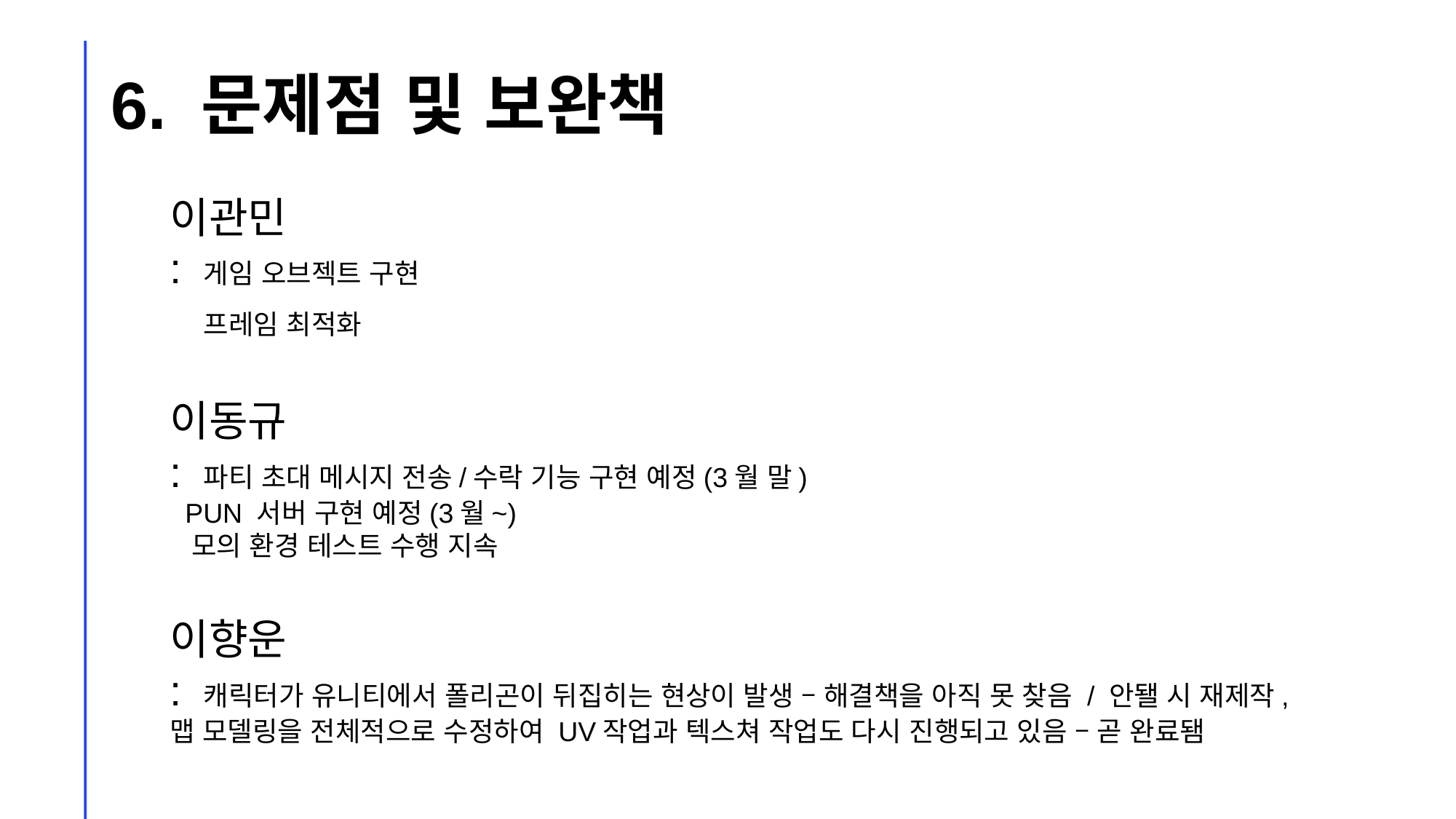

6. 문제점 및 보완책
이관민
: 게임 오브젝트 구현
  프레임 최적화

이동규
: 파티 초대 메시지 전송/수락 기능 구현 예정(3월 말)
  PUN 서버 구현 예정(3월~)
  모의 환경 테스트 수행 지속

이향운
: 캐릭터가 유니티에서 폴리곤이 뒤집히는 현상이 발생 – 해결책을 아직 못 찾음 / 안됄 시 재제작,
맵 모델링을 전체적으로 수정하여 UV작업과 텍스쳐 작업도 다시 진행되고 있음 – 곧 완료됌